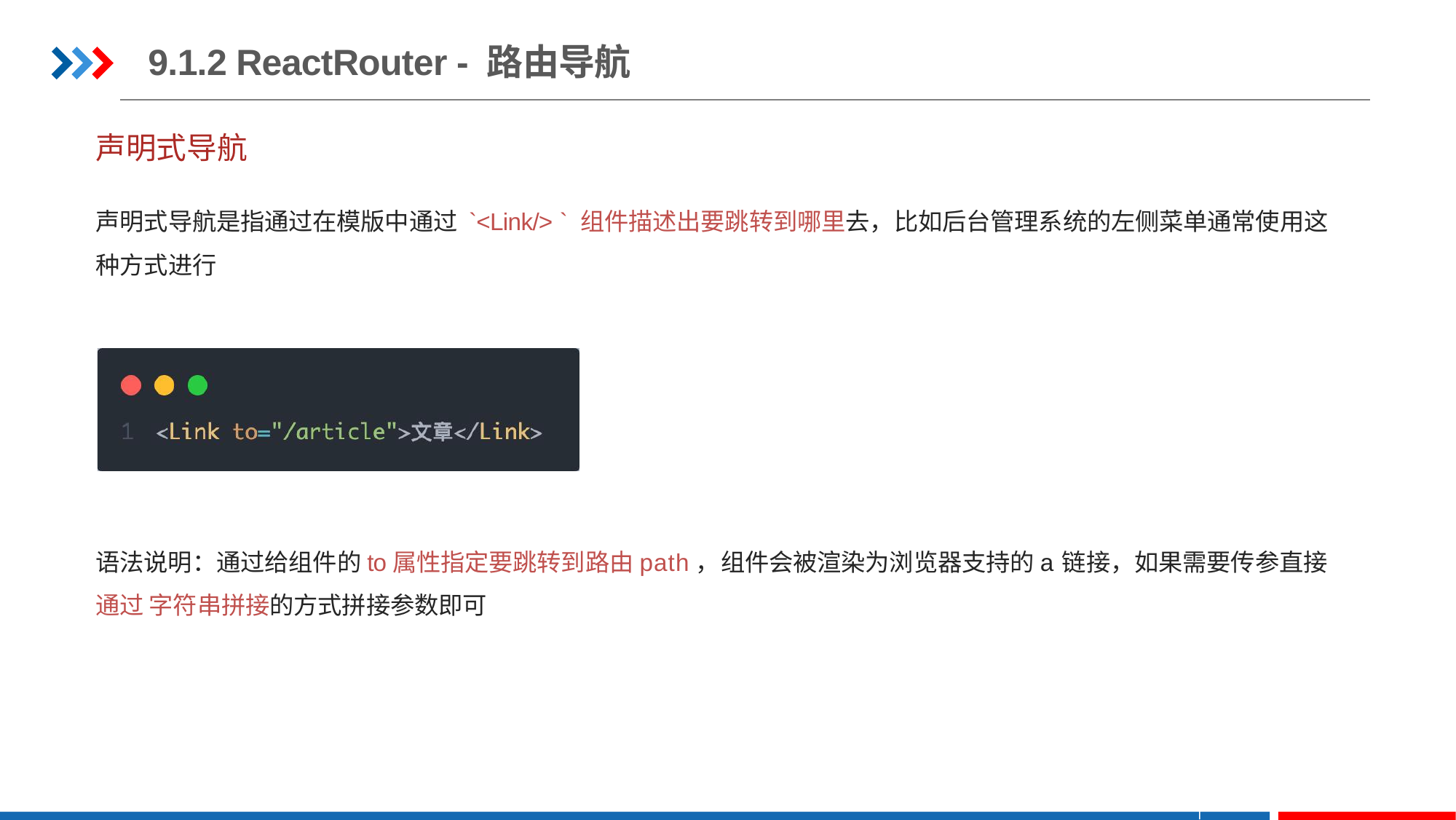

9.1.2 ReactRouter - 路由导航
声明式导航
声明式导航是指通过在模版中通过 `<Link/> ` 组件描述出要跳转到哪里去，比如后台管理系统的左侧菜单通常使用这 种方式进行

语法说明：通过给组件的to属性指定要跳转到路由path，组件会被渲染为浏览器支持的a链接，如果需要传参直接通过 字符串拼接的方式拼接参数即可